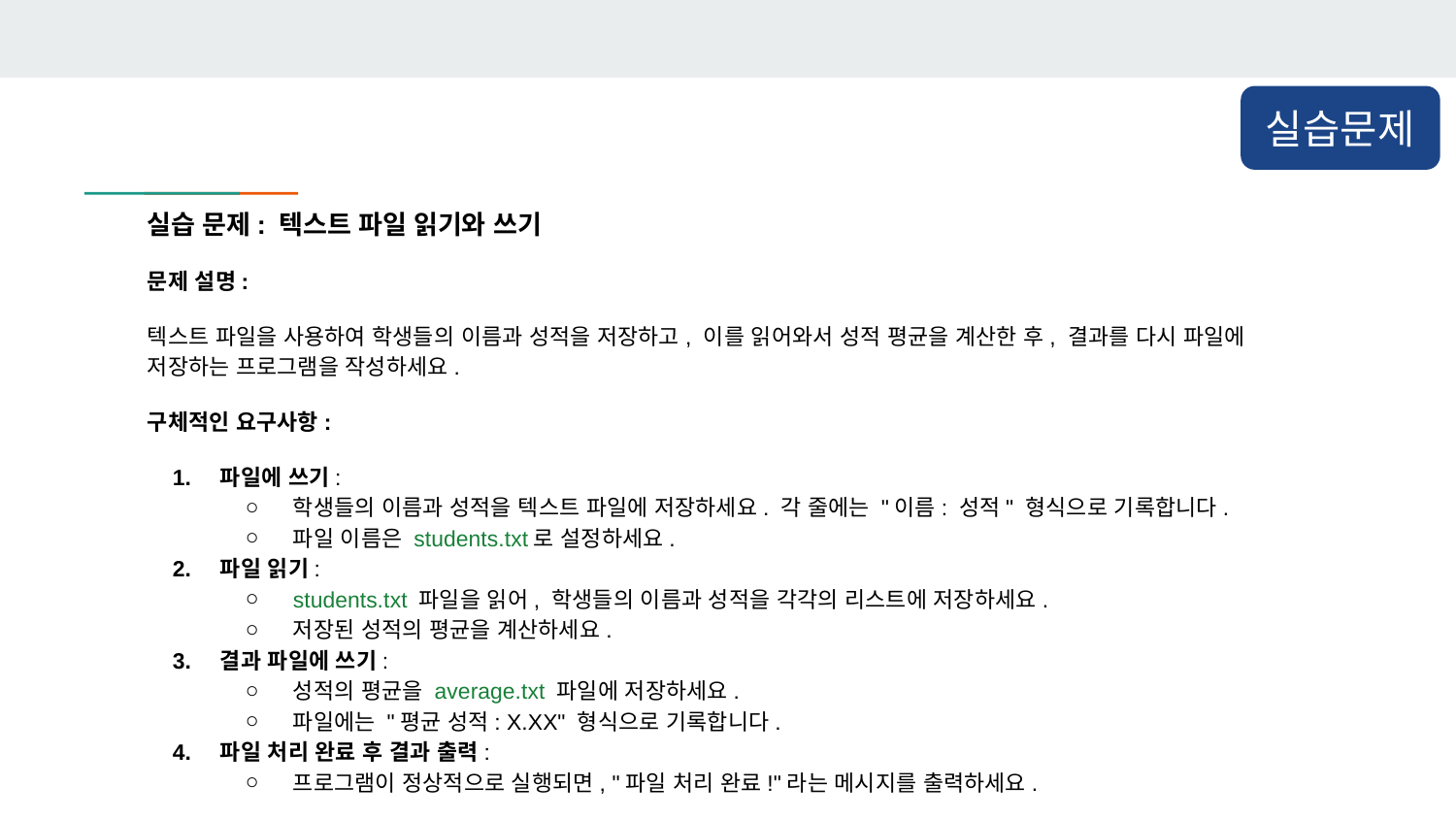

실습문제
실습 문제: 텍스트 파일 읽기와 쓰기
문제 설명:
텍스트 파일을 사용하여 학생들의 이름과 성적을 저장하고, 이를 읽어와서 성적 평균을 계산한 후, 결과를 다시 파일에 저장하는 프로그램을 작성하세요.
구체적인 요구사항:
파일에 쓰기:
학생들의 이름과 성적을 텍스트 파일에 저장하세요. 각 줄에는 "이름: 성적" 형식으로 기록합니다.
파일 이름은 students.txt로 설정하세요.
파일 읽기:
students.txt 파일을 읽어, 학생들의 이름과 성적을 각각의 리스트에 저장하세요.
저장된 성적의 평균을 계산하세요.
결과 파일에 쓰기:
성적의 평균을 average.txt 파일에 저장하세요.
파일에는 "평균 성적: X.XX" 형식으로 기록합니다.
파일 처리 완료 후 결과 출력:
프로그램이 정상적으로 실행되면, "파일 처리 완료!"라는 메시지를 출력하세요.